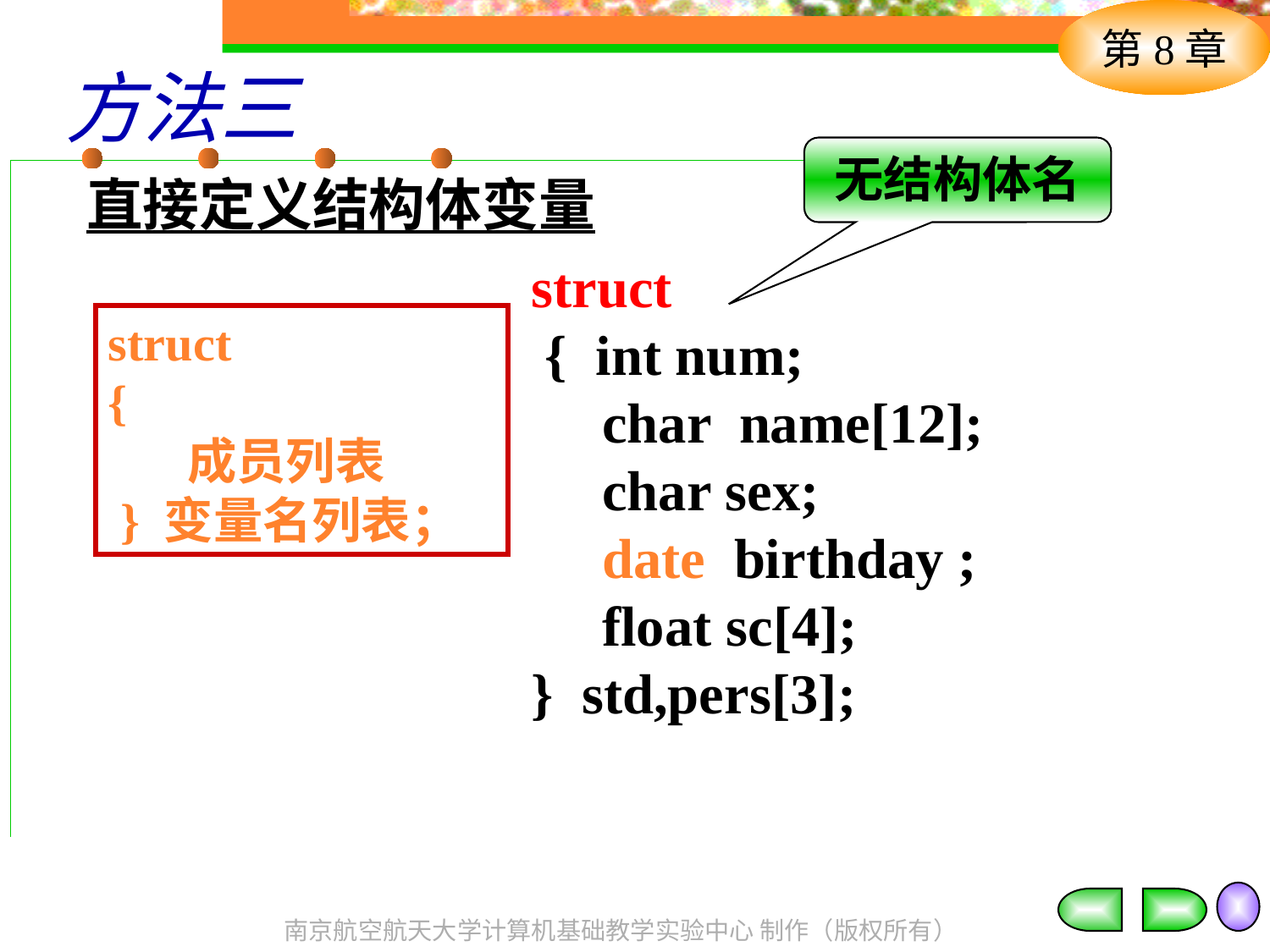

# 方法三
无结构体名
直接定义结构体变量
struct
 {  int num;
     char  name[12];
     char sex;
     date  birthday ;
     float sc[4];
}  std,pers[3];
struct
{
      成员列表
 } 变量名列表；